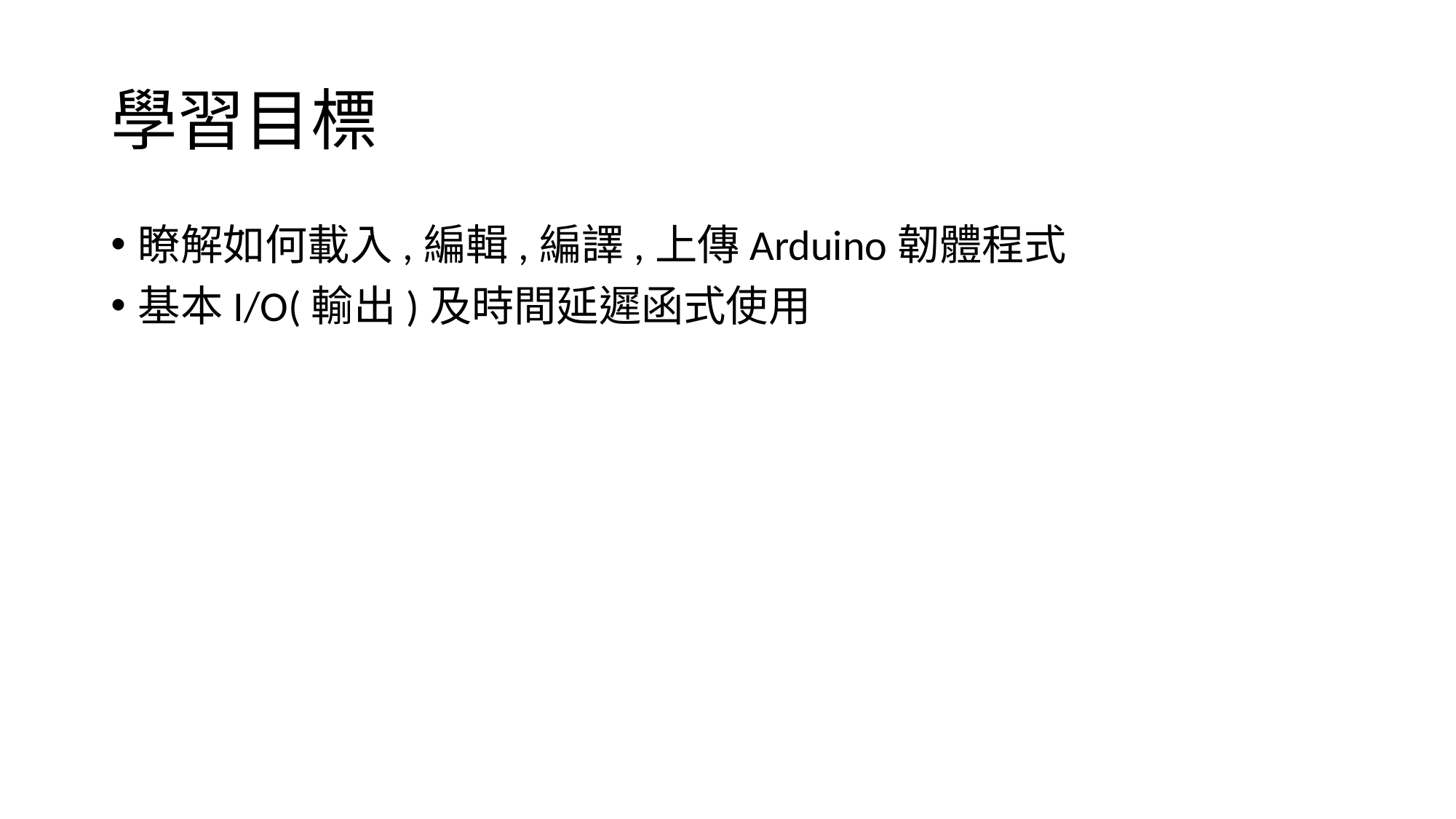

# 學習目標
瞭解如何載入,編輯,編譯,上傳Arduino韌體程式
基本I/O(輸出)及時間延遲函式使用